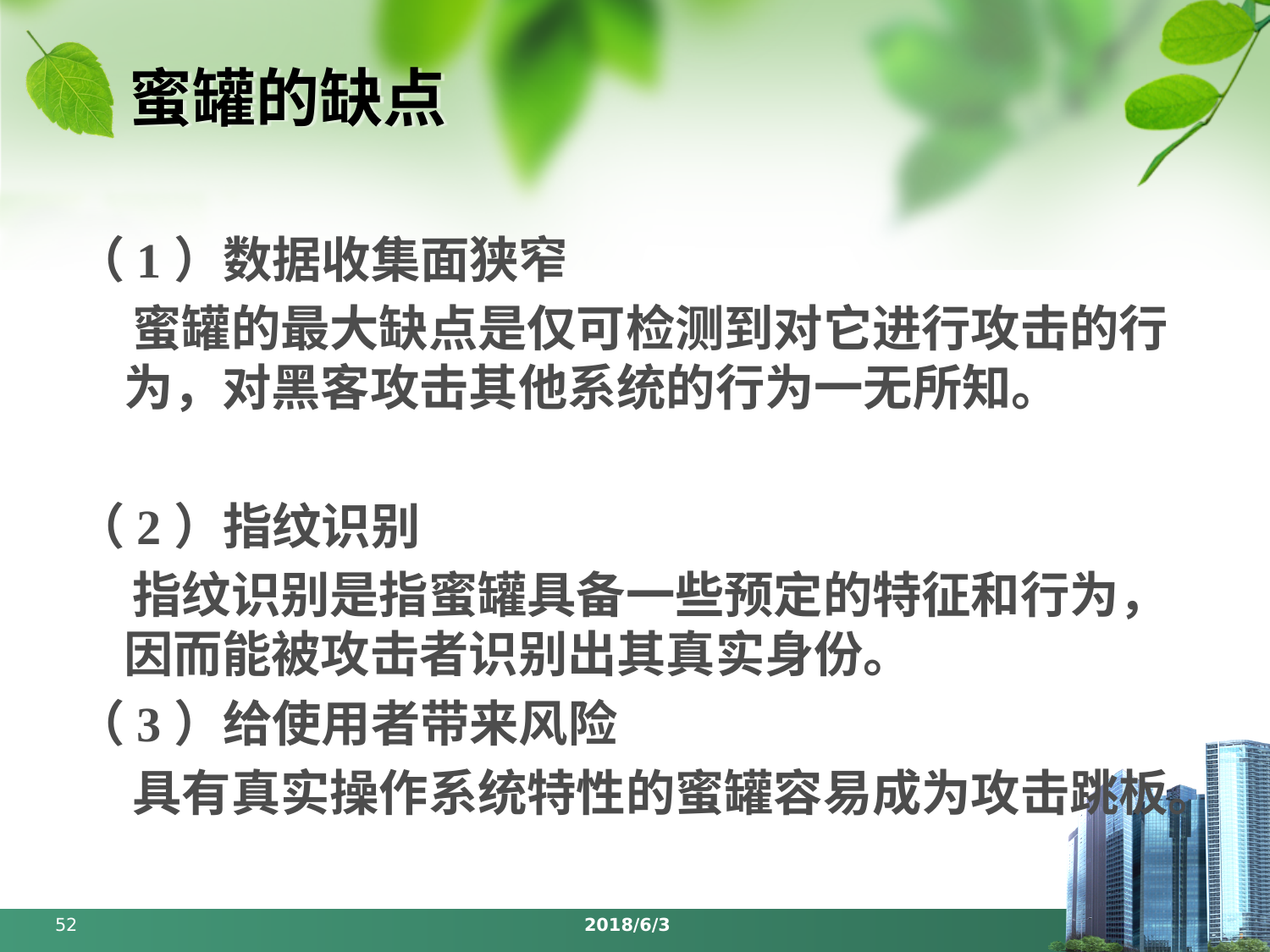

# 蜜罐的缺点
（1）数据收集面狭窄
    蜜罐的最大缺点是仅可检测到对它进行攻击的行为，对黑客攻击其他系统的行为一无所知。

（2）指纹识别
    指纹识别是指蜜罐具备一些预定的特征和行为，因而能被攻击者识别出其真实身份。
（3）给使用者带来风险
    具有真实操作系统特性的蜜罐容易成为攻击跳板。

52
2018/6/3